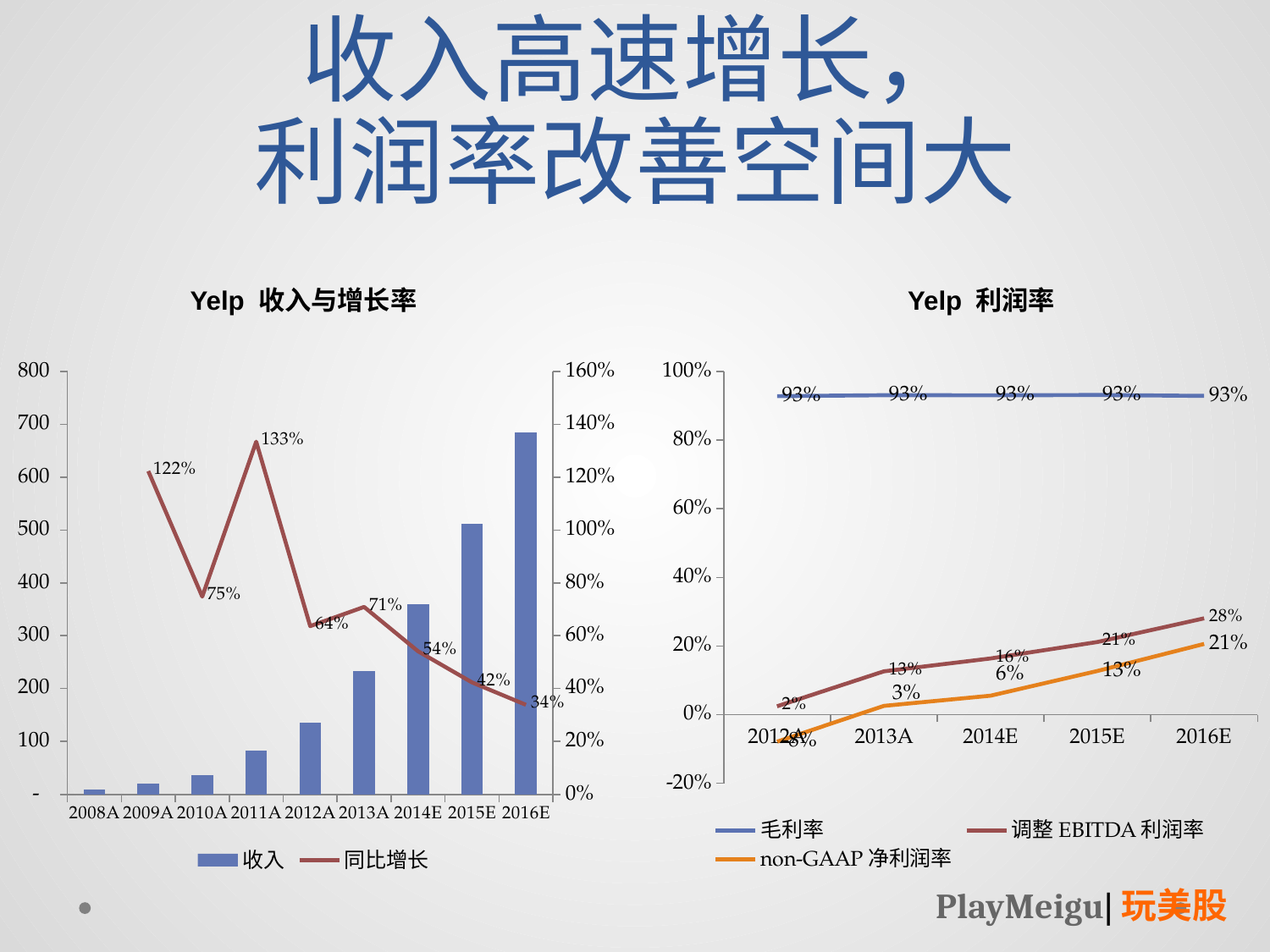

# 收入高速增长， 利润率改善空间大
Yelp 收入与增长率
Yelp 利润率

### Chart

| Category | 毛利率 | 调整EBITDA利润率 | non-GAAP净利润率 |
|---|---|---|---|
| 2012A | 0.9280562342703267 | 0.024345682273437447 | -0.0787969505528776 |
| 2013A | 0.9307108789071726 | 0.1261199380089894 | 0.025582024324173402 |
| 2014E | 0.9305 | 0.16376044568245138 | 0.05524709423864891 |
| 2015E | 0.9313 | 0.21164383561643849 | 0.1271898595516608 |
| 2016E | 0.9288000000000003 | 0.2805994152046785 | 0.20602312710788928 |

### Chart

| Category | 收入 | 同比增长 |
|---|---|---|
| 2008A | 9.184000000000001 | None |
| 2009A | 20.415000000000003 | 1.2228876306620209 |
| 2010A | 35.685 | 0.7479794268919915 |
| 2011A | 83.285 | 1.3338937929101848 |
| 2012A | 136.287 | 0.6363931080026413 |
| 2013A | 232.937 | 0.709165217518913 |
| 2014E | 359.0 | 0.5411892485951136 |
| 2015E | 511.0 | 0.423398328690808 |
| 2016E | 684.0 | 0.3385518590998046 |
PlayMeigu|玩美股